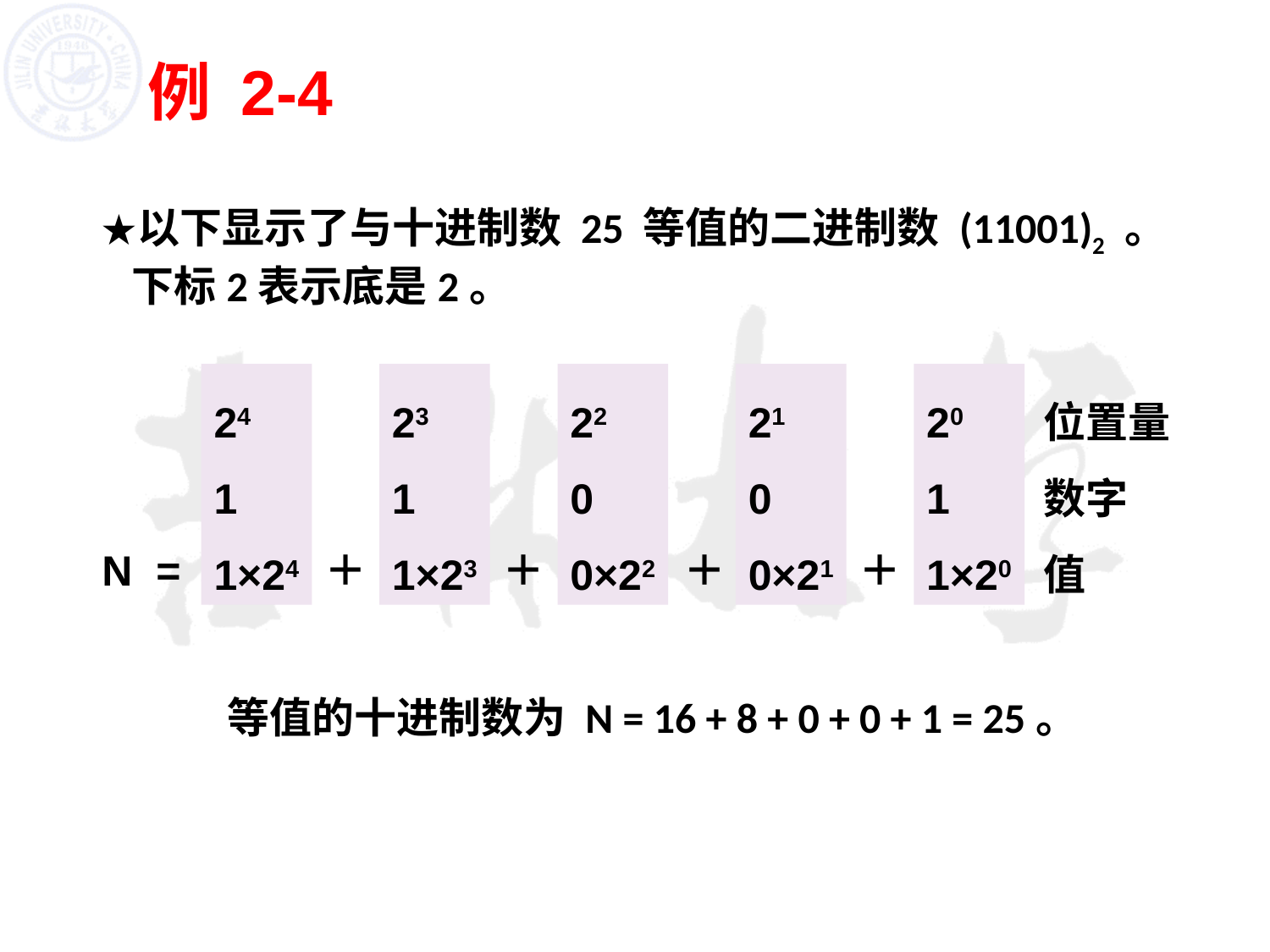

# 例 2-4
以下显示了与十进制数 25 等值的二进制数 (11001)2 。下标2表示底是2。

	等值的十进制数为 N = 16 + 8 + 0 + 0 + 1 = 25。

24
1
1×24
23
1
1×23
22
0
0×22
21
0
0×21
20
1
1×20
位置量
数字
值
＋
＋
＋
＋
N  =